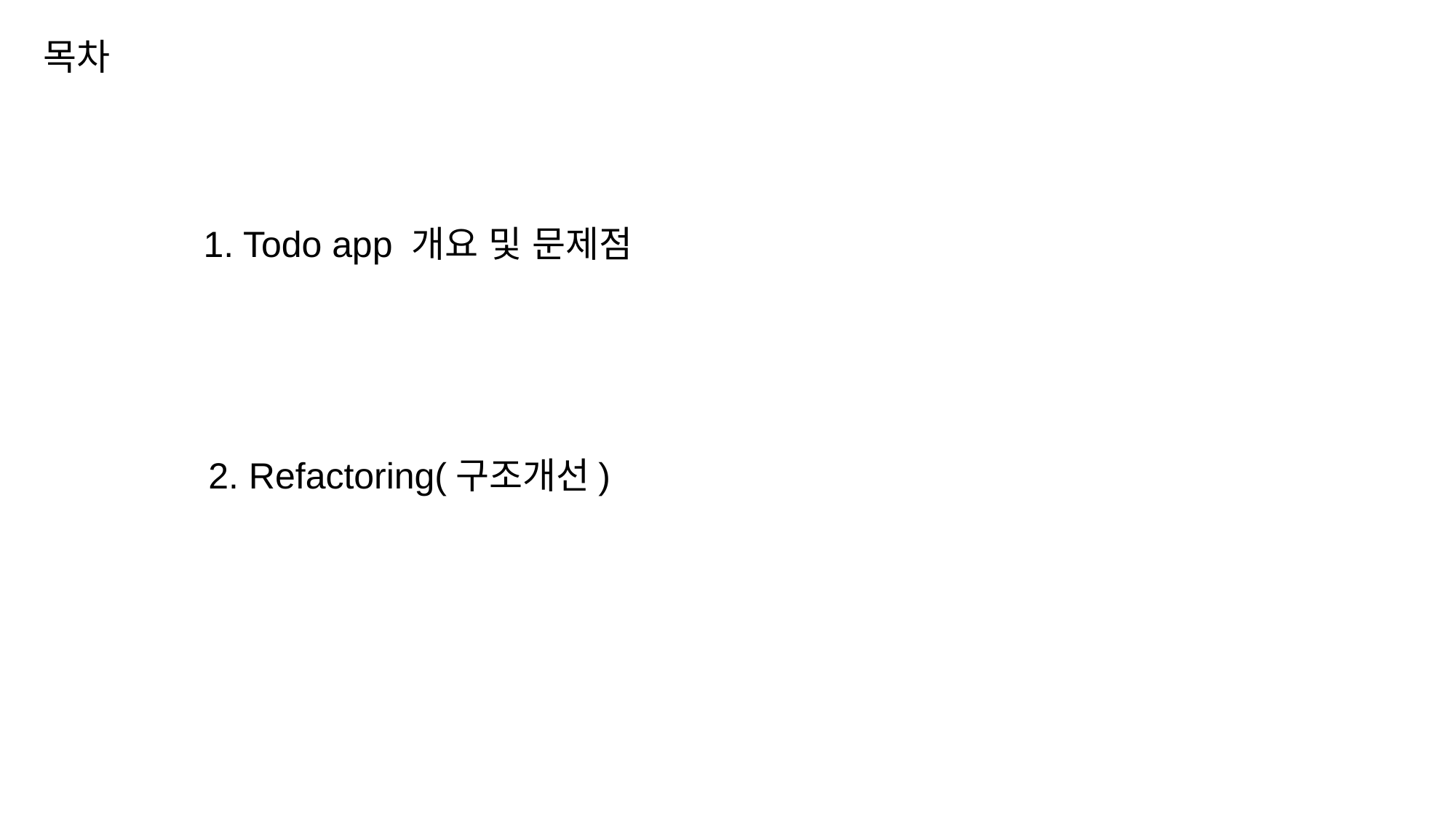

목차
1. Todo app 개요 및 문제점
2. Refactoring(구조개선)